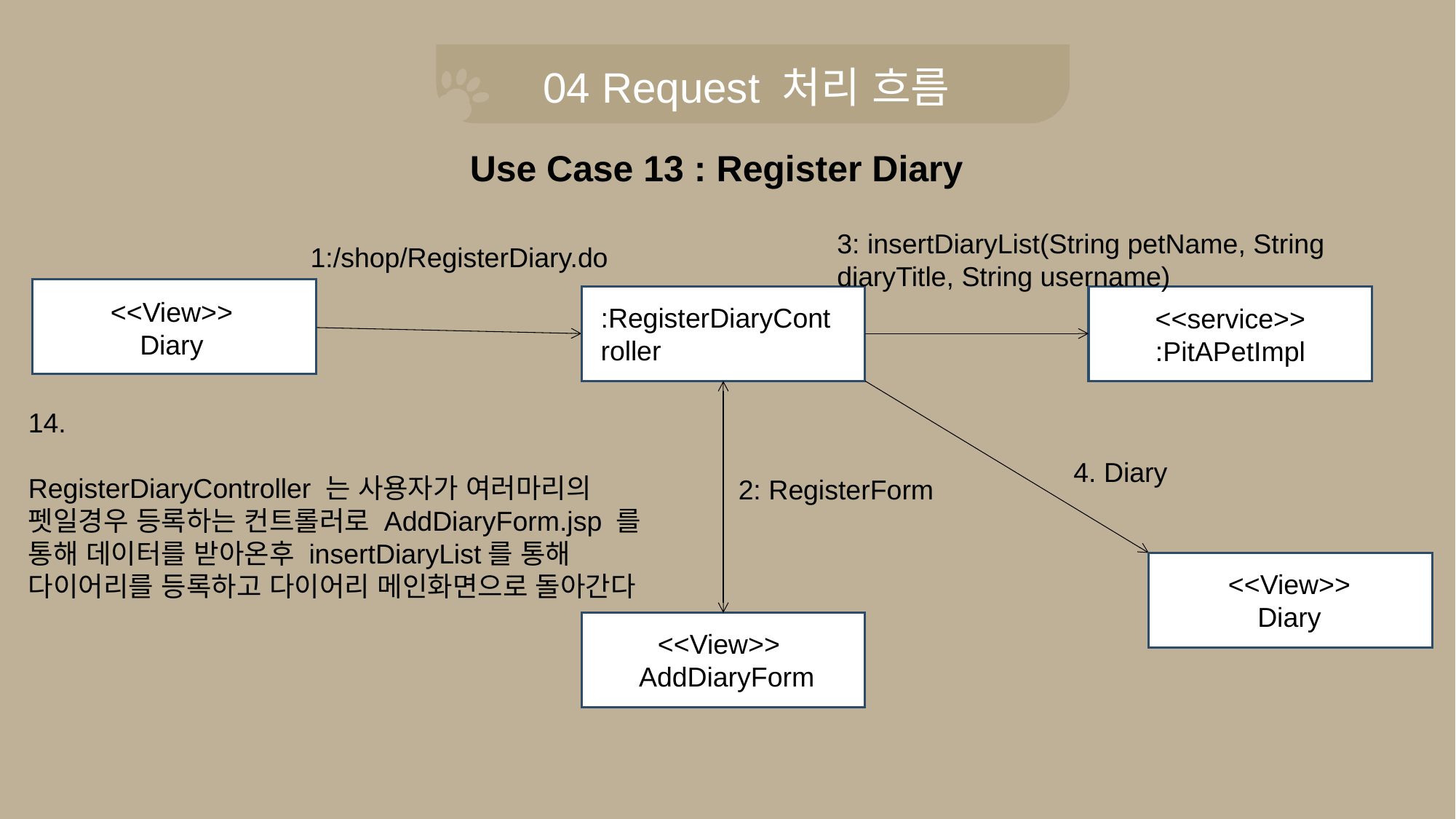

04 Request 처리 흐름

Use Case 13 : Register Diary
3: insertDiaryList(String petName, String diaryTitle, String username)
1:/shop/RegisterDiary.do

<<View>>
Diary

<<View>>
Diary
:RegisterDiaryController
<<service>>
:PitAPetImpl
<<service>>
:PitAPetImpl
14.

RegisterDiaryController 는 사용자가 여러마리의 펫일경우 등록하는 컨트롤러로 AddDiaryForm.jsp 를 통해 데이터를 받아온후 insertDiaryList를 통해 다이어리를 등록하고 다이어리 메인화면으로 돌아간다
4. Diary
2: RegisterForm

<<View>>
Diary

<<View>>
  AddDiaryForm